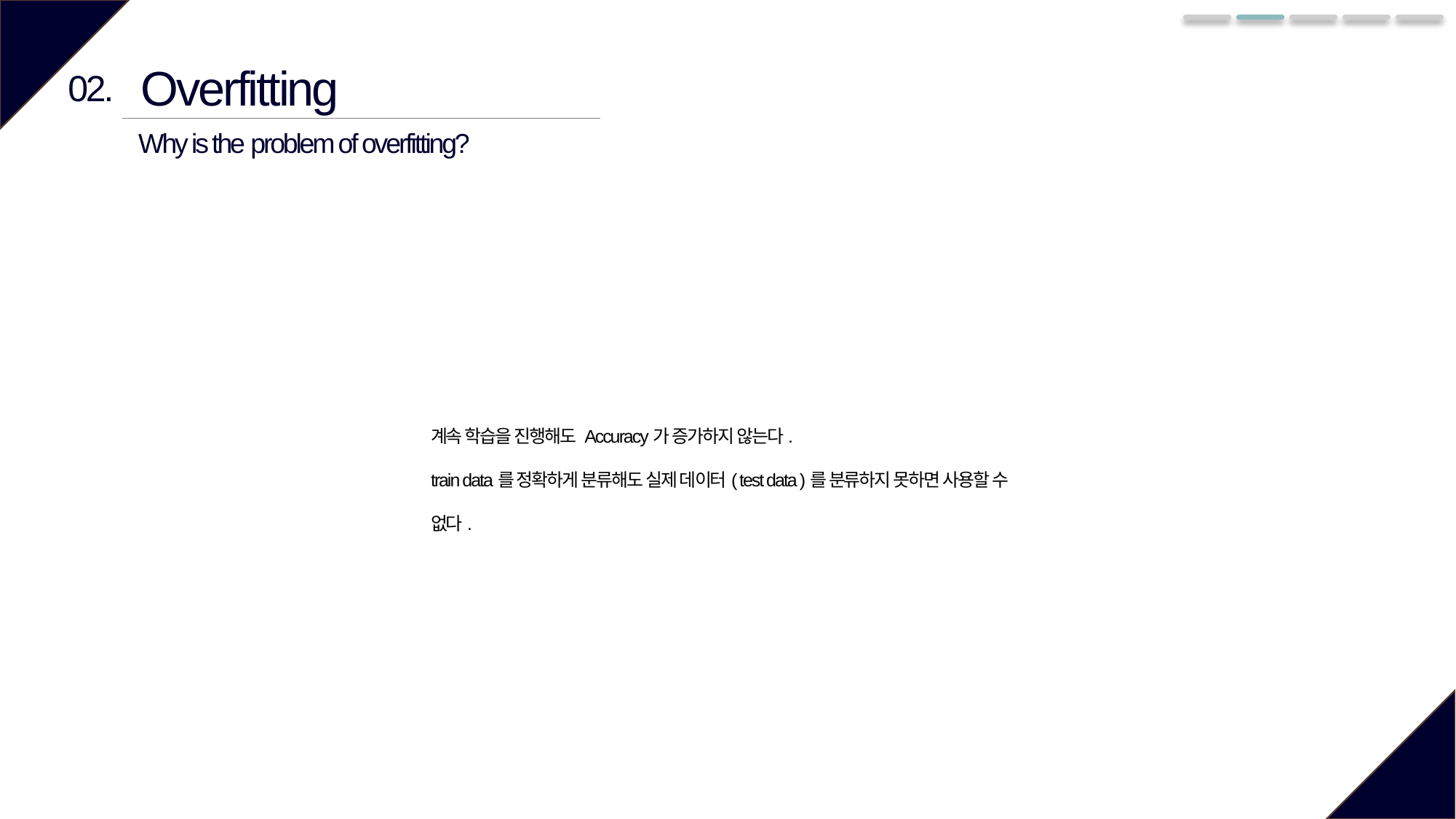

Overfitting
02.
Why is the problem of overfitting?
계속 학습을 진행해도 Accuracy가 증가하지 않는다.
train data를 정확하게 분류해도 실제 데이터( test data )를 분류하지 못하면 사용할 수 없다.